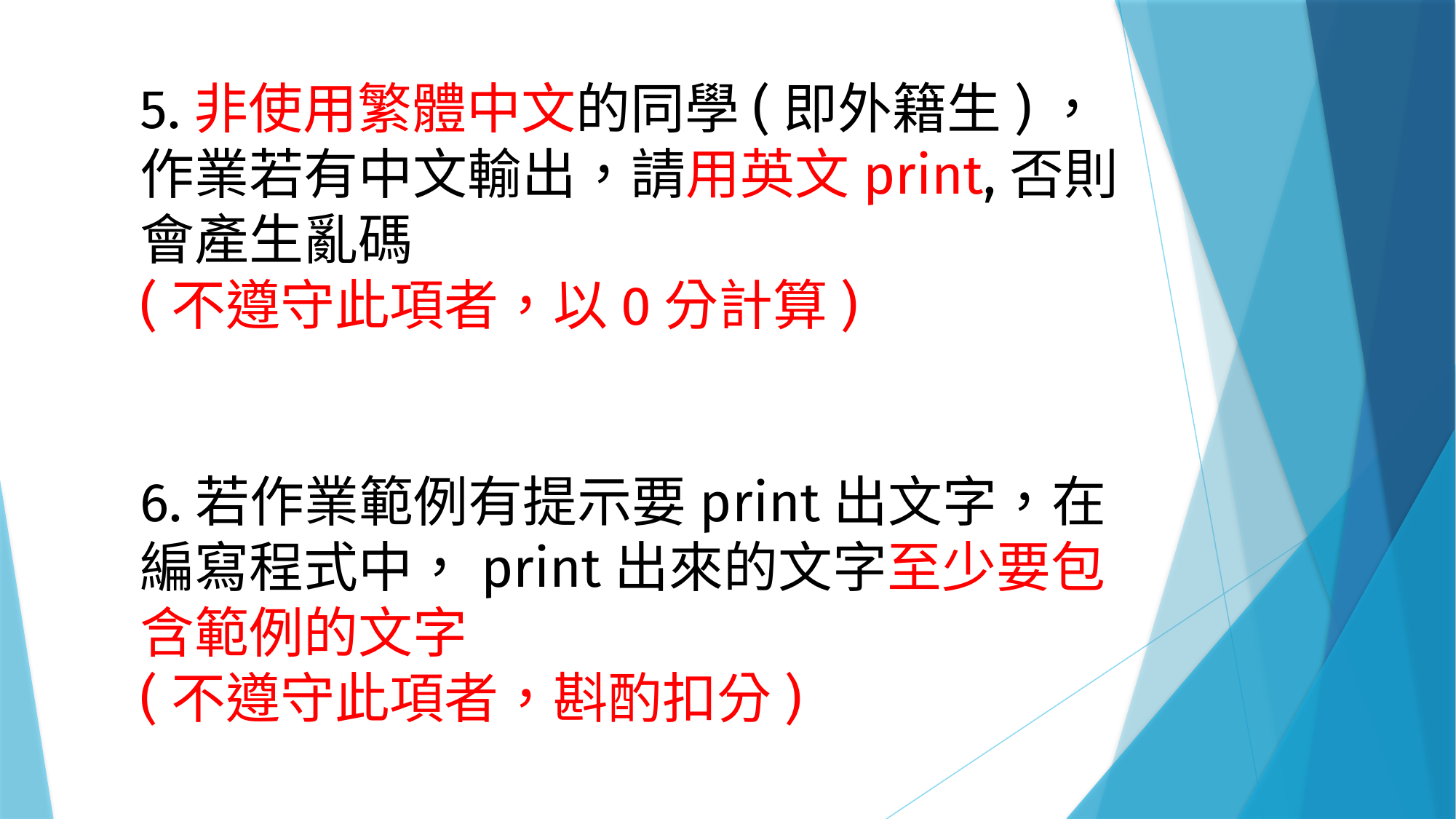

5.非使用繁體中文的同學(即外籍生)，作業若有中文輸出，請用英文print,否則會產生亂碼
(不遵守此項者，以0分計算)

6.若作業範例有提示要print出文字，在編寫程式中，print出來的文字至少要包含範例的文字
(不遵守此項者，斟酌扣分)